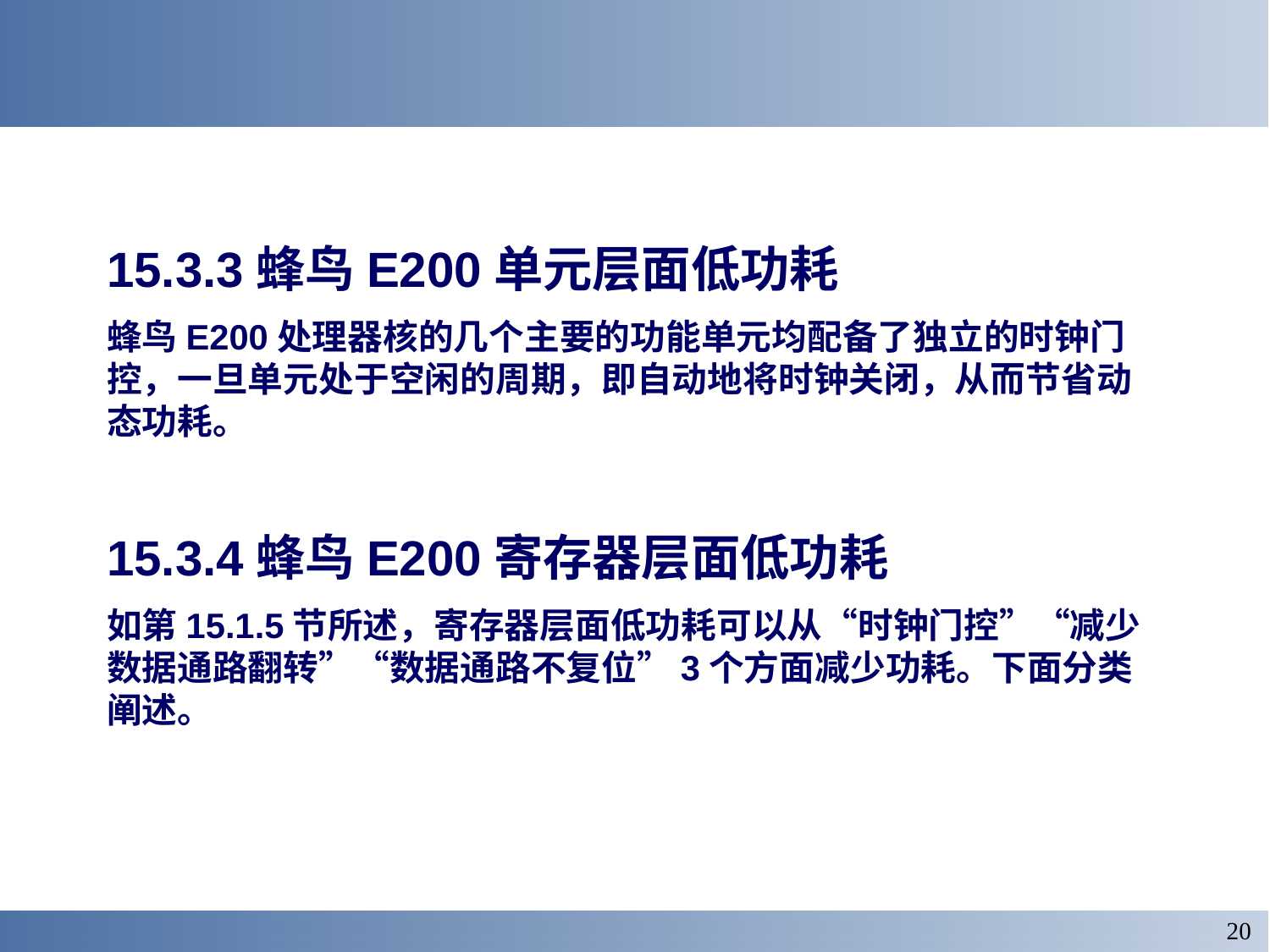

#
15.3.3蜂鸟E200单元层面低功耗
蜂鸟E200处理器核的几个主要的功能单元均配备了独立的时钟门控，一旦单元处于空闲的周期，即自动地将时钟关闭，从而节省动态功耗。

15.3.4蜂鸟E200寄存器层面低功耗
如第15.1.5节所述，寄存器层面低功耗可以从“时钟门控”“减少数据通路翻转”“数据通路不复位”3个方面减少功耗。下面分类阐述。